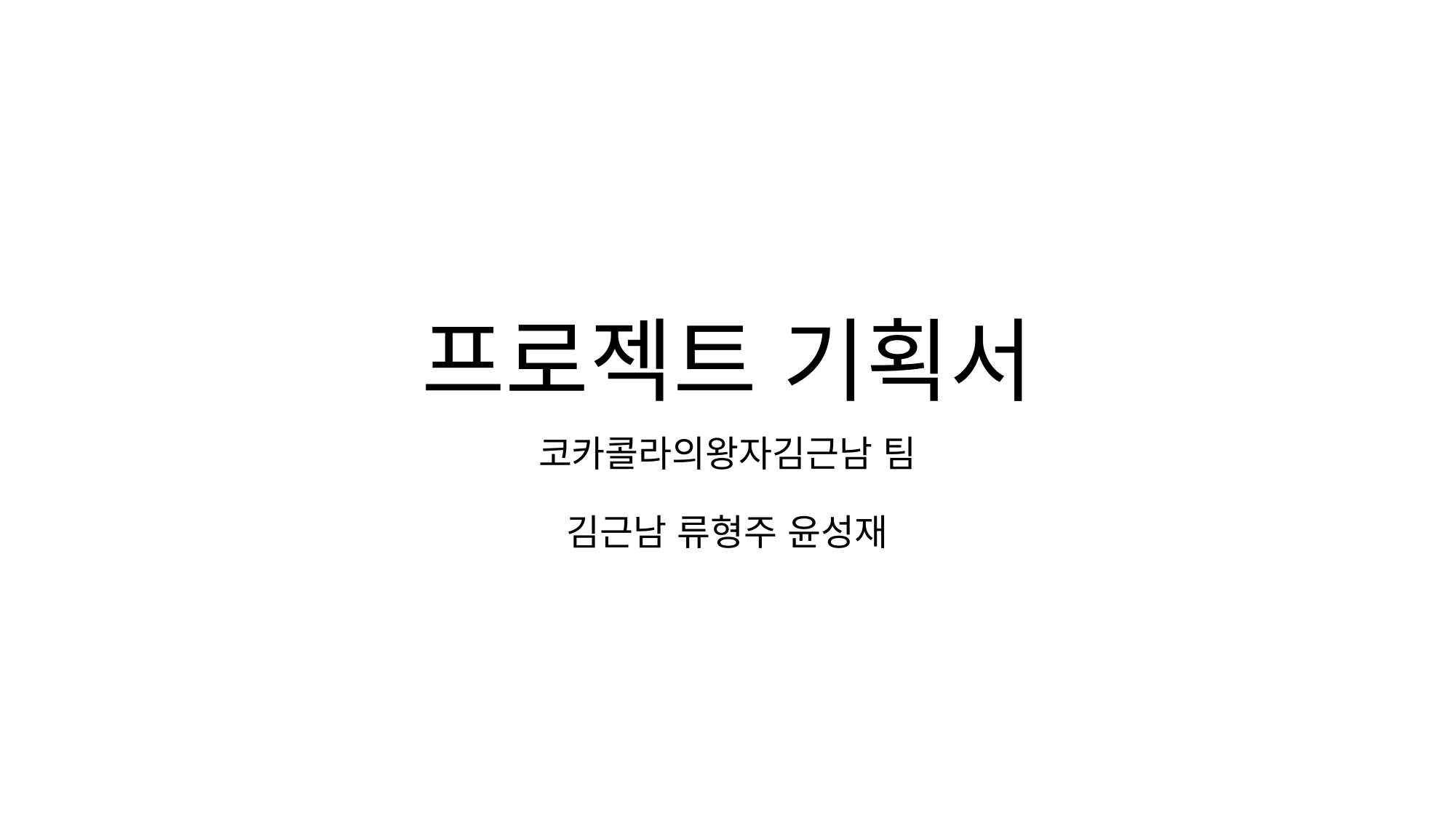

# 프로젝트 기획서
코카콜라의왕자김근남 팀
김근남 류형주 윤성재